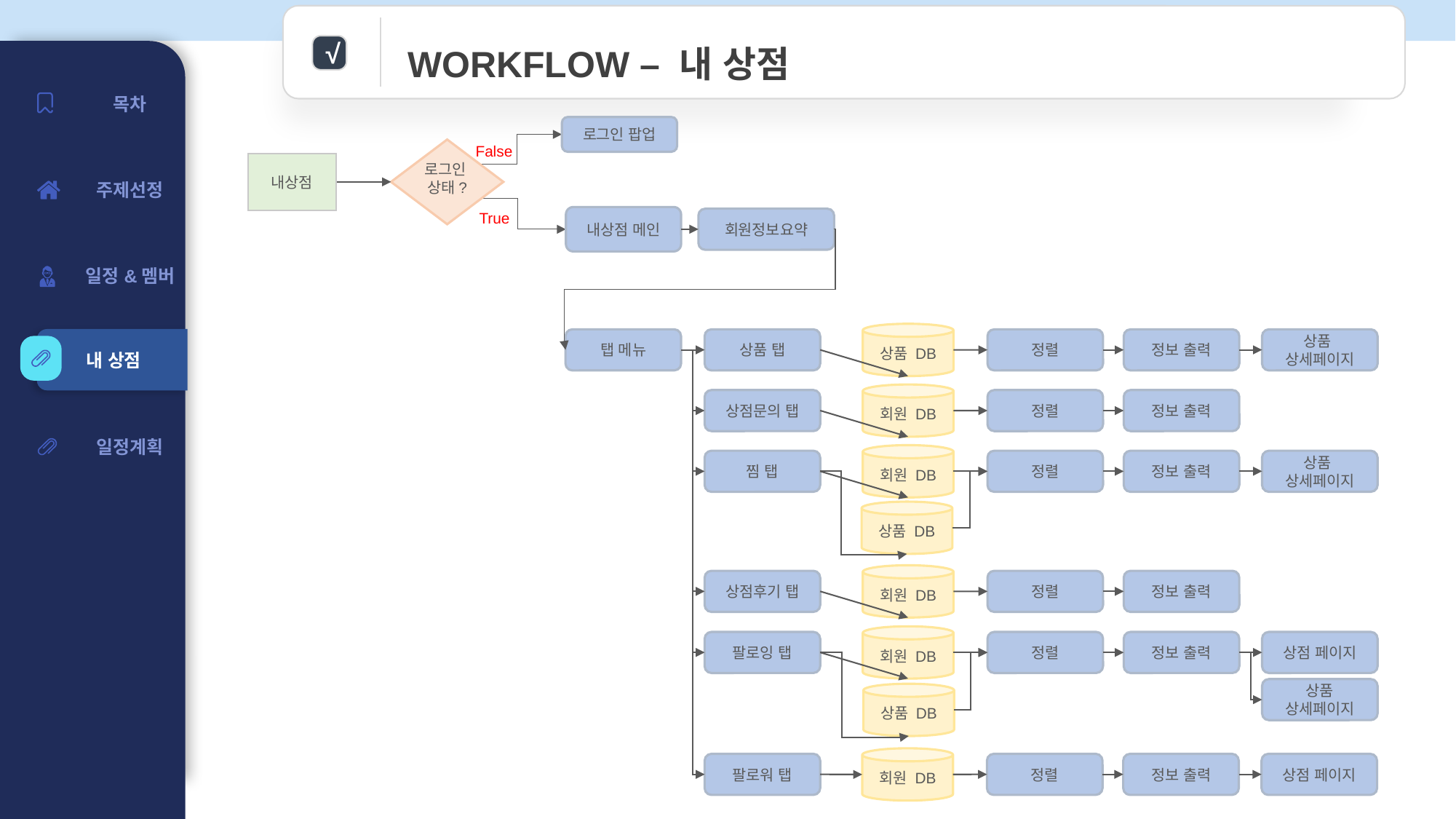

WORKFLOW – 내 상점
√

| 목차 |
| --- |
| 주제선정 |
| 일정&멤버 |
| CONTENTS |
| 일정계획 |
|  |
|  |
|  |
|  |

로그인 팝업
False

내상점
로그인
상태?

True
내상점 메인
회원정보요약

상품 DB
내 상점

탭 메뉴
상품 탭
정렬
정보 출력
상품
상세페이지

회원 DB
상점문의 탭
정렬
정보 출력

회원 DB
찜 탭
정렬
정보 출력
상품
상세페이지
상품 DB
회원 DB
상점후기 탭
정렬
정보 출력
회원 DB
팔로잉 탭
정렬
정보 출력
상점 페이지
상품
상세페이지
상품 DB
회원 DB
팔로워 탭
정렬
정보 출력
상점 페이지